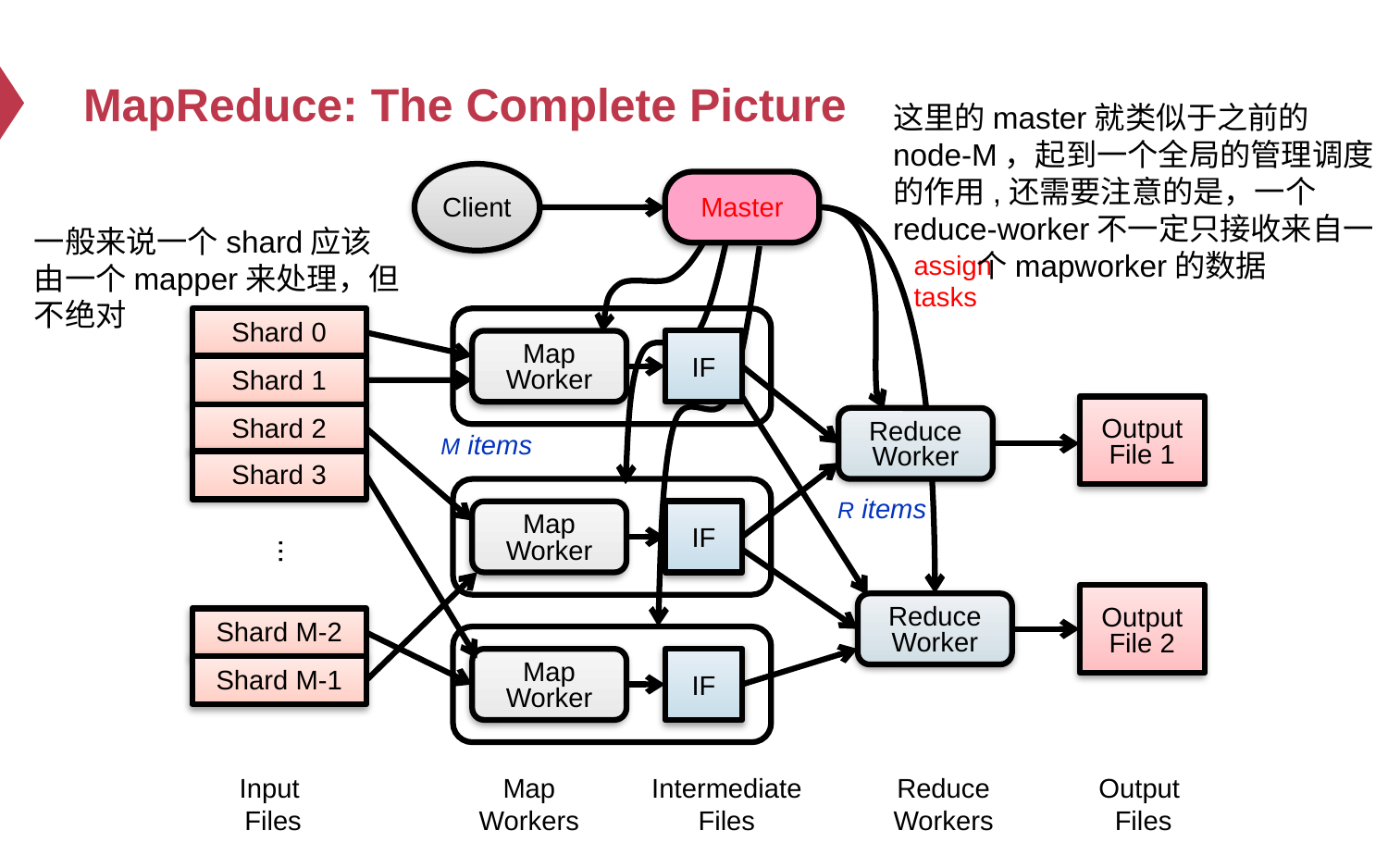

# MapReduce: The Complete Picture
这里的master就类似于之前的
node-M，起到一个全局的管理调度
的作用,还需要注意的是，一个
reduce-worker不一定只接收来自一
           个mapworker的数据
Client
Master
一般来说一个shard应该
由一个mapper来处理，但
不绝对

assign
tasks

Shard 0

IF
Map
Worker
Shard 1
Output
File 1
Shard 2
Reduce
Worker
M items
Shard 3

R items
IF
Map
Worker
...
Output
File 2
Reduce
Worker
Shard M-2

IF
Map
Worker
Shard M-1
Input
Files
Map Workers
Intermediate Files
Reduce Workers
Output
Files
51